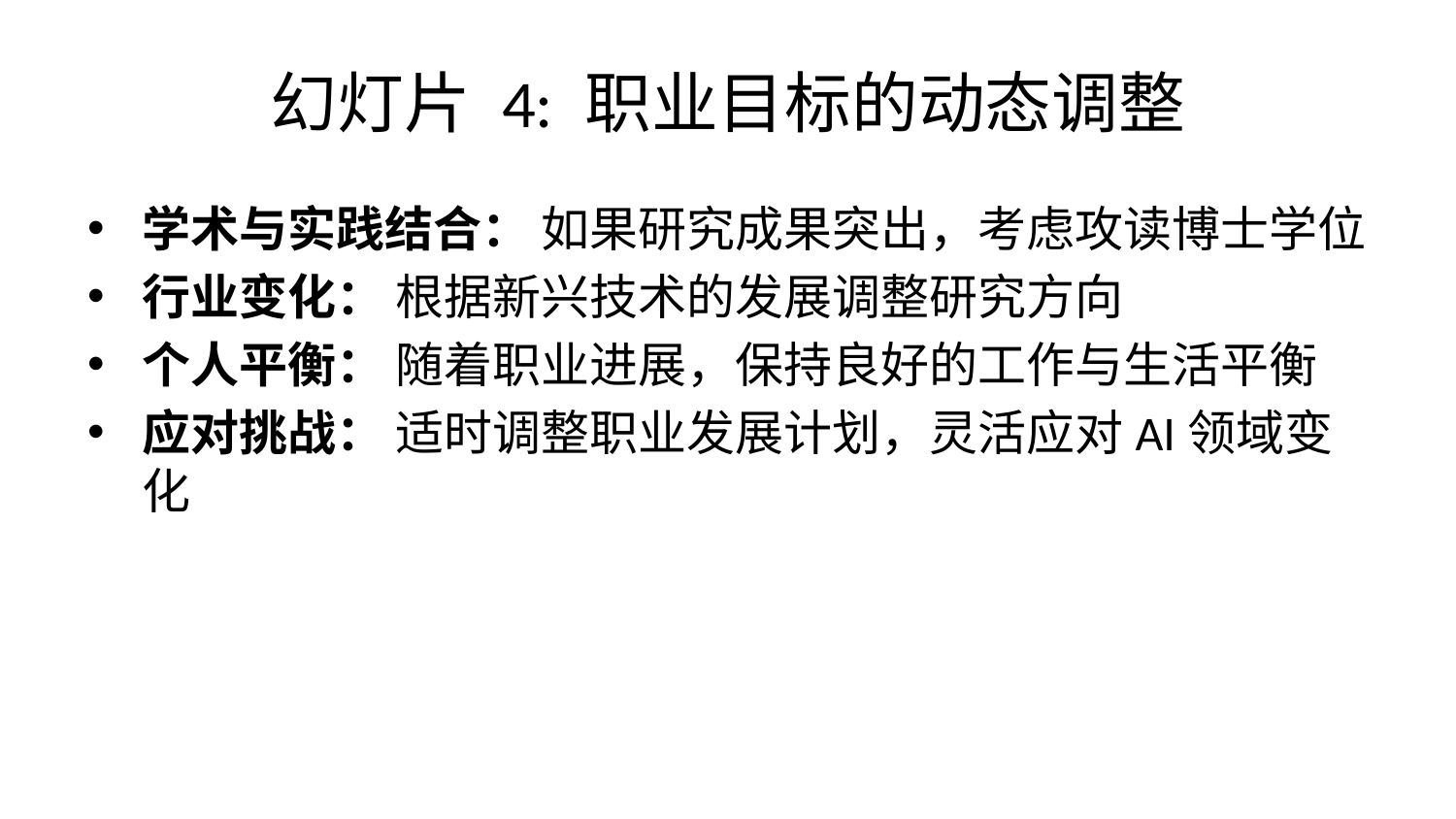

# 幻灯片 4: 职业目标的动态调整
学术与实践结合： 如果研究成果突出，考虑攻读博士学位
行业变化： 根据新兴技术的发展调整研究方向
个人平衡： 随着职业进展，保持良好的工作与生活平衡
应对挑战： 适时调整职业发展计划，灵活应对AI领域变化